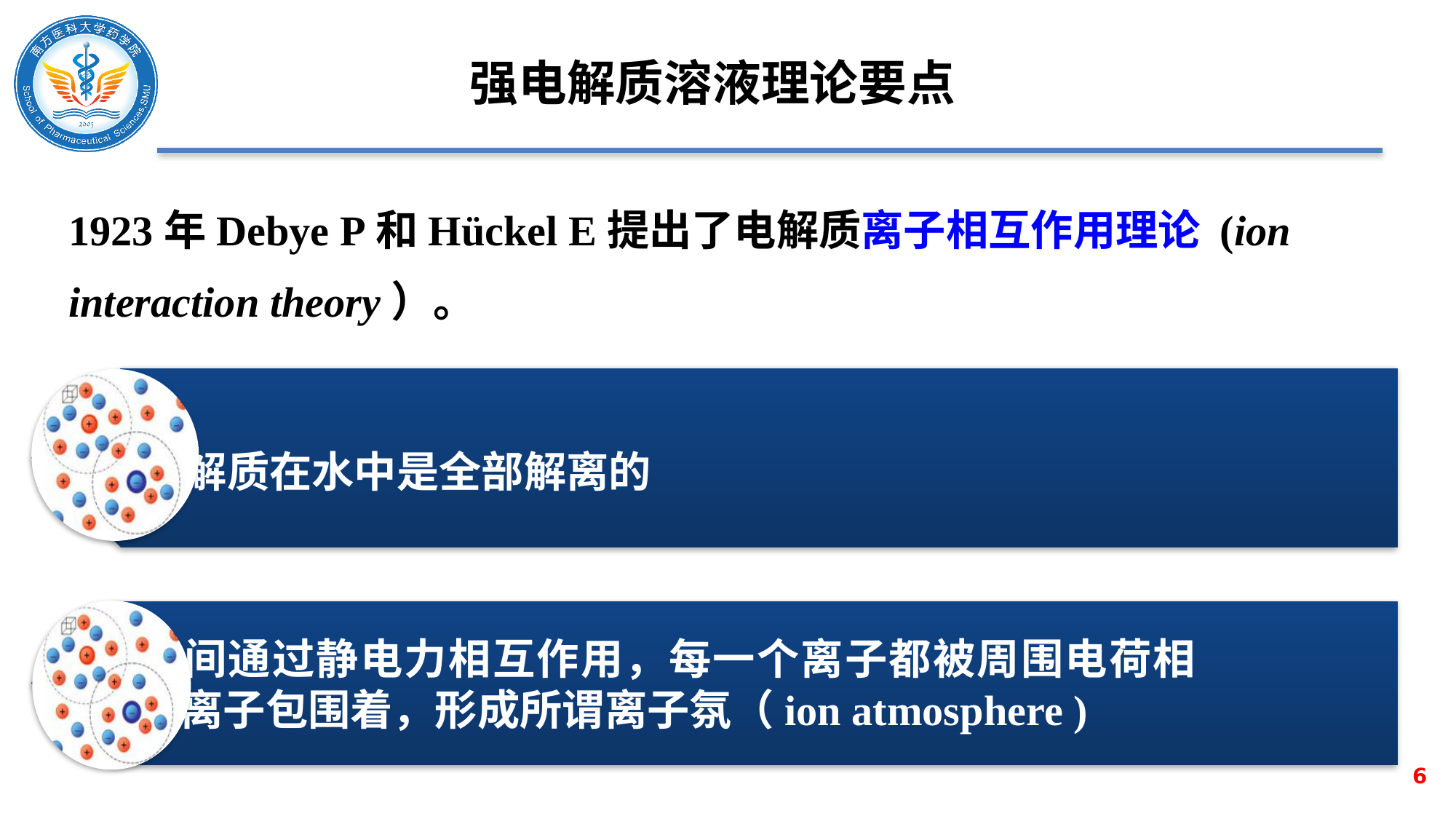

强电解质溶液理论要点
1923年Debye P和Hückel E提出了电解质离子相互作用理论 (ion interaction theory）。
强电解质在水中是全部解离的
离子间通过静电力相互作用，每一个离子都被周围电荷相反的离子包围着，形成所谓离子氛（ion atmosphere )
6